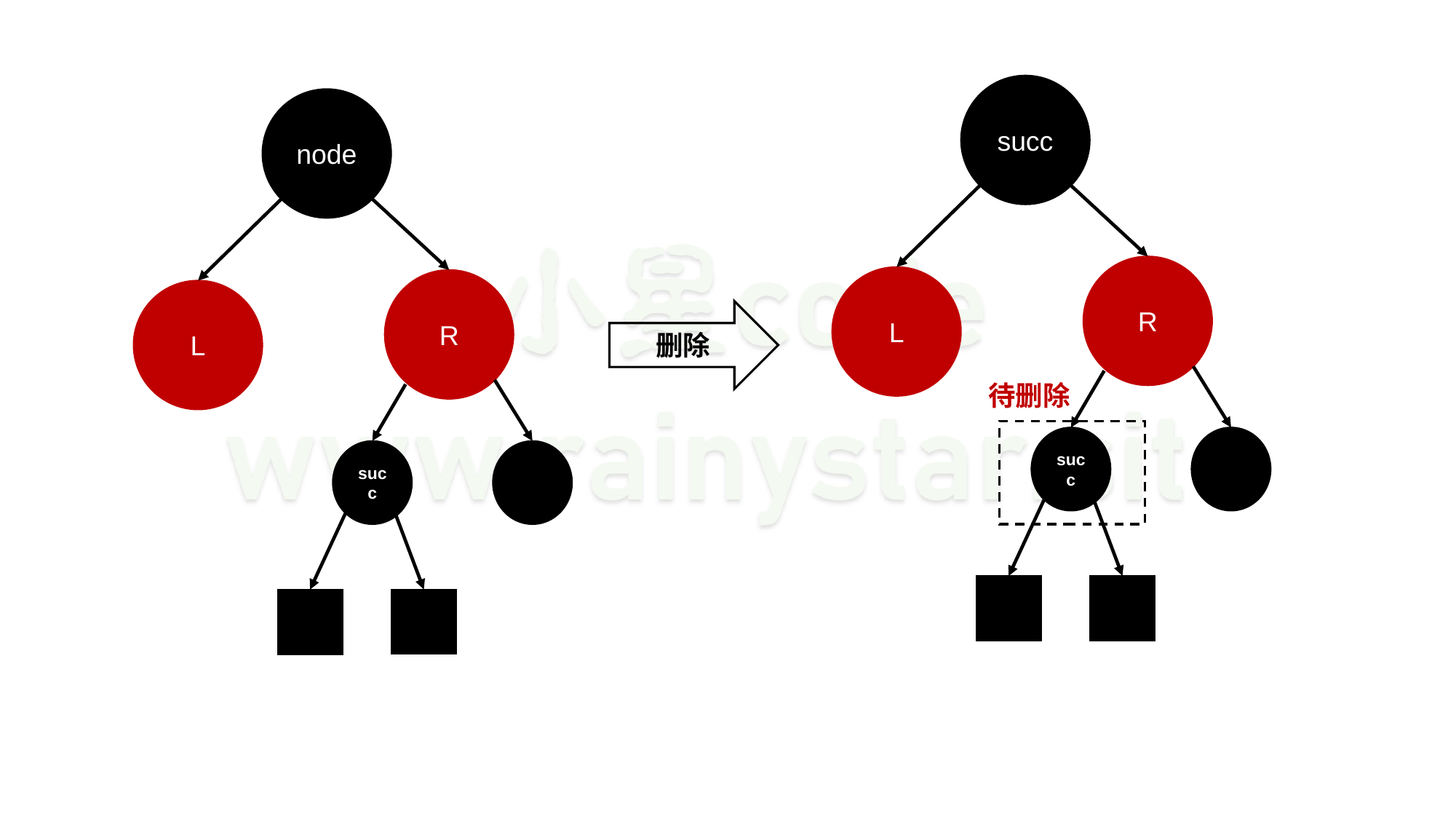

succ
node
R
L
R
L
删除
待删除

succ

succ